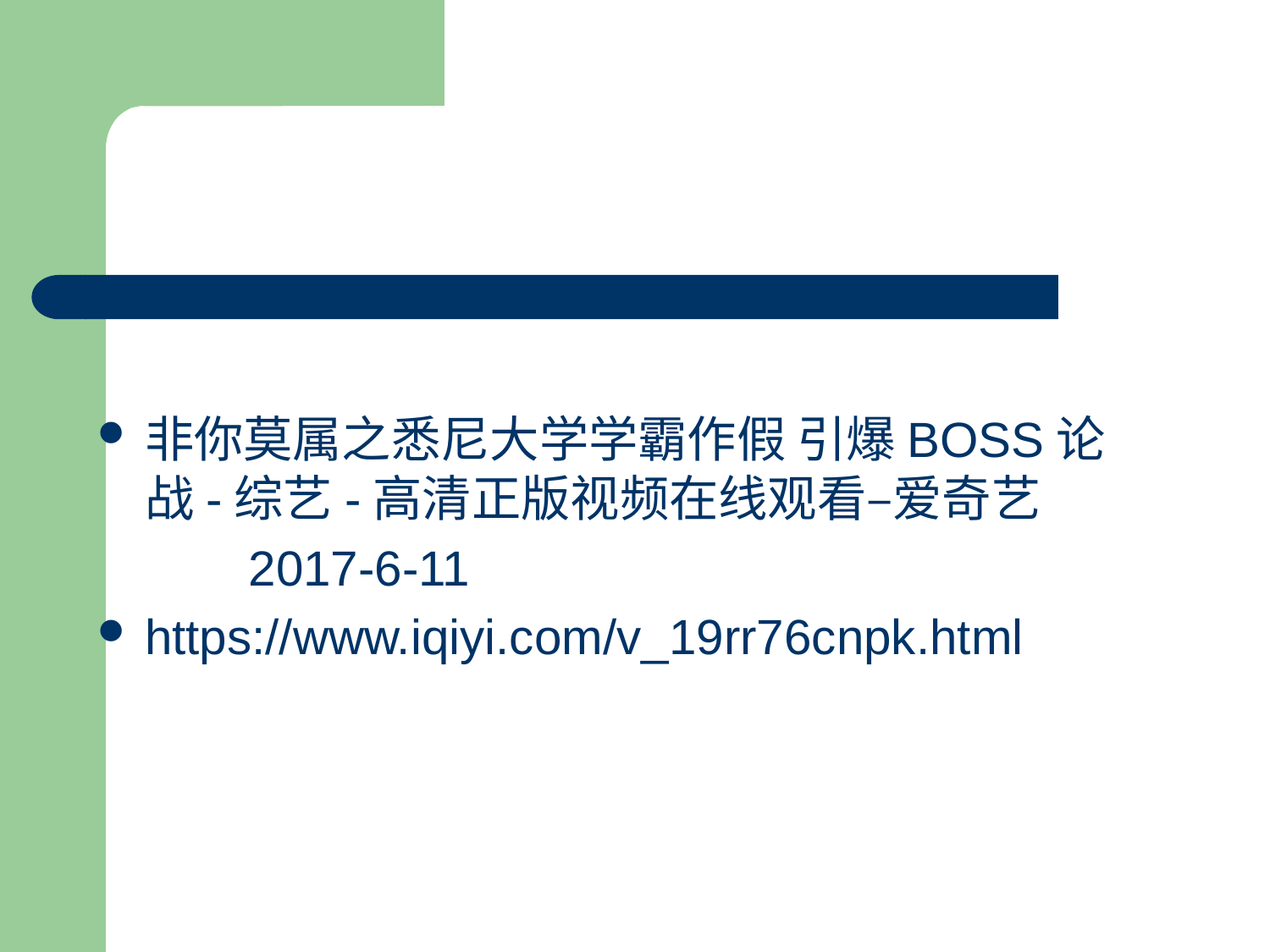

# 非你莫属之悉尼大学学霸作假 引爆BOSS论战-综艺-高清正版视频在线观看–爱奇艺
           2017-6-11
https://www.iqiyi.com/v_19rr76cnpk.html